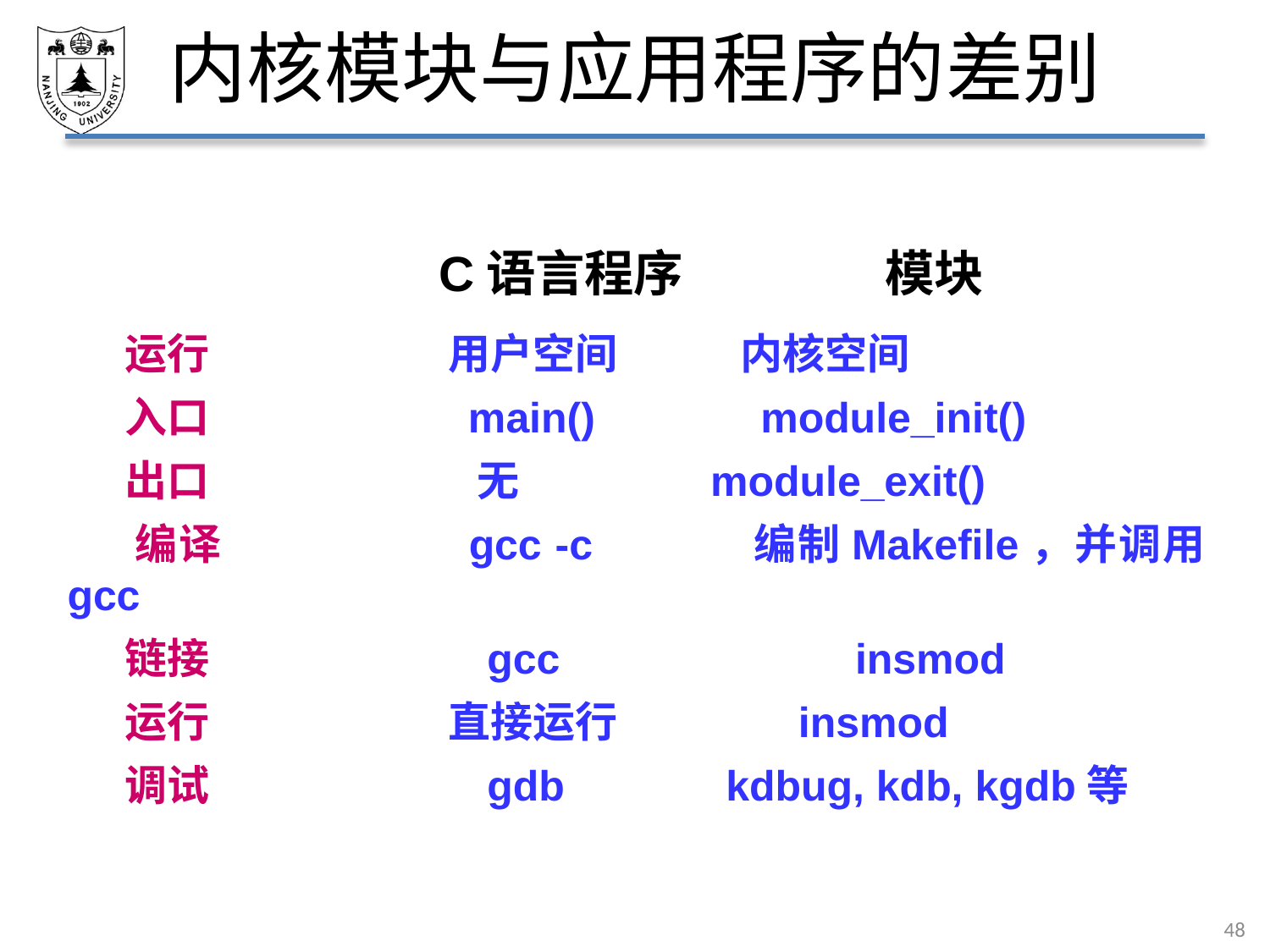

# 内核模块与应用程序的差别

                           C语言程序   	     模块
     运行	  	用户空间   	    内核空间
     入口	  	 main()              module_init()
     出口	  	   无                   module_exit()
     编译	  	gcc -c           编制Makefile，并调用gcc
     链接	  	   gcc                         insmod
     运行	  	直接运行	         insmod
     调试	  	   gdb		  kdbug, kdb, kgdb等
48